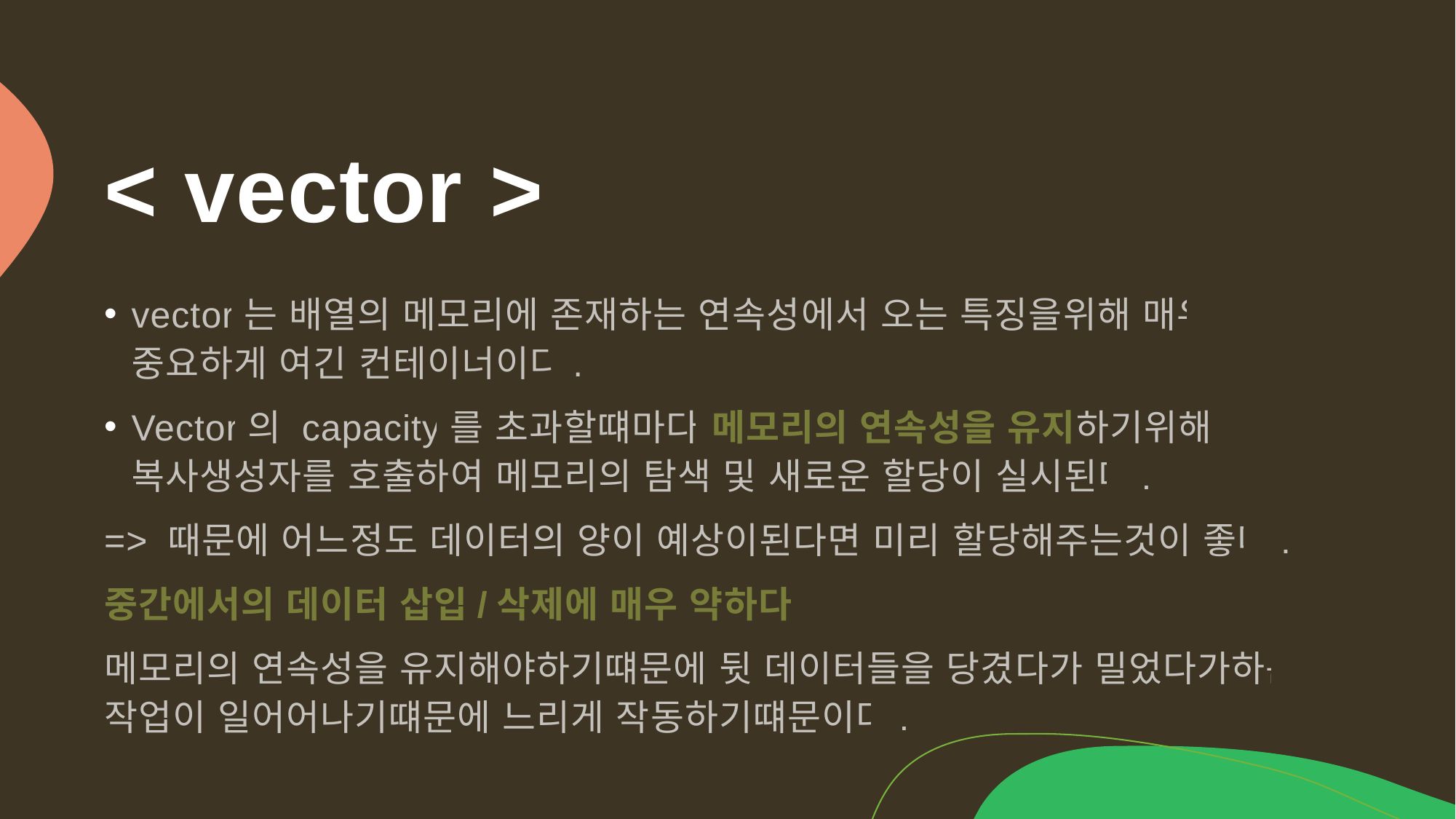

# < vector >
vector는 배열의 메모리에 존재하는 연속성에서 오는 특징을위해 매우 중요하게 여긴 컨테이너이다.
Vector의 capacity를 초과할떄마다 메모리의 연속성을 유지하기위해 복사생성자를 호출하여 메모리의 탐색 및 새로운 할당이 실시된다.
=> 때문에 어느정도 데이터의 양이 예상이된다면 미리 할당해주는것이 좋다.
중간에서의 데이터 삽입/삭제에 매우 약하다
메모리의 연속성을 유지해야하기떄문에 뒷 데이터들을 당겼다가 밀었다가하는 작업이 일어어나기떄문에 느리게 작동하기떄문이다.